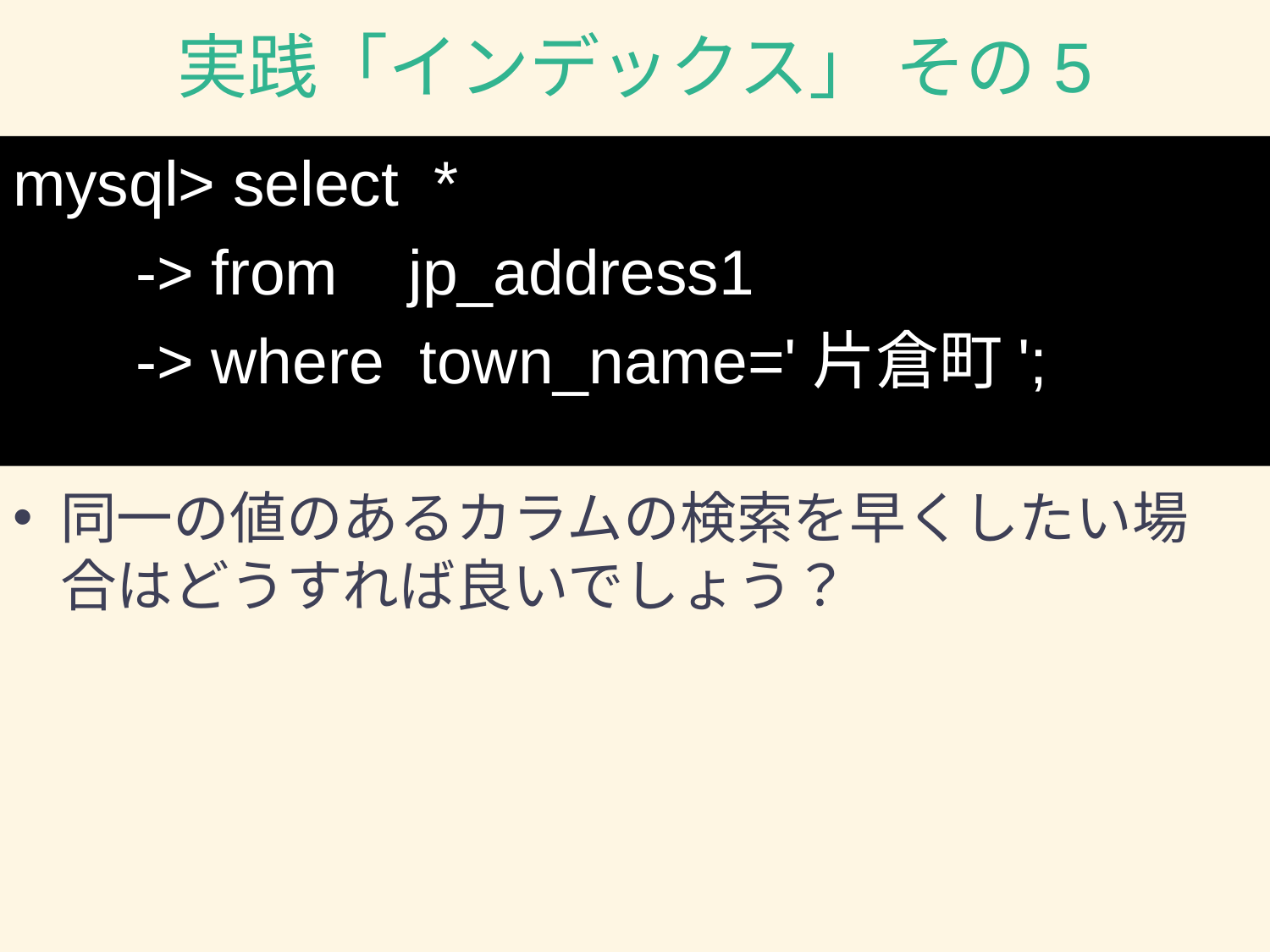

# 実践「インデックス」 その5
mysql> select  *
       -> from    jp_address1
       -> where  town_name='片倉町';
同一の値のあるカラムの検索を早くしたい場合はどうすれば良いでしょう？